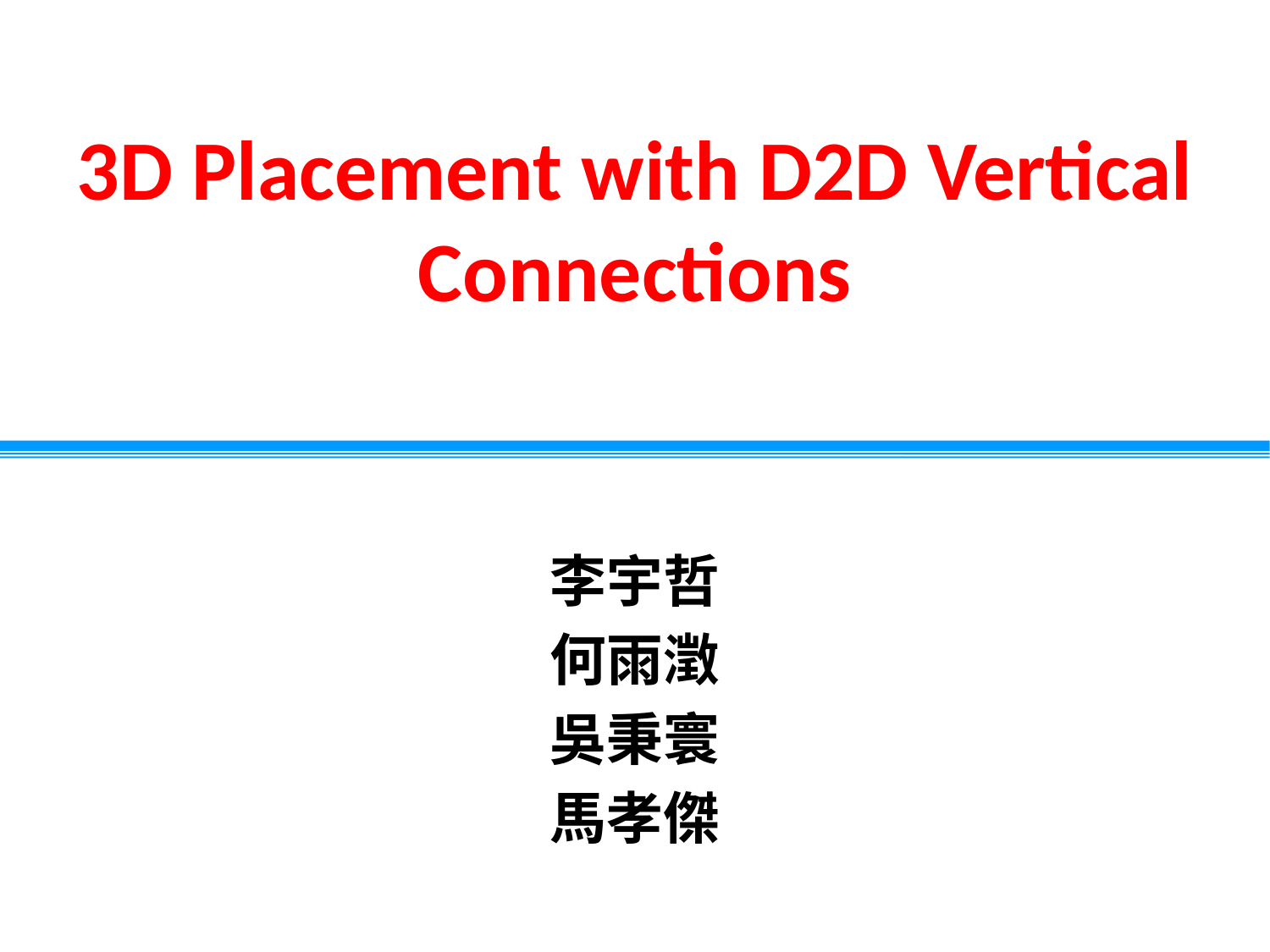

# 3D Placement with D2D Vertical Connections
李宇哲
何雨澂
吳秉寰
馬孝傑